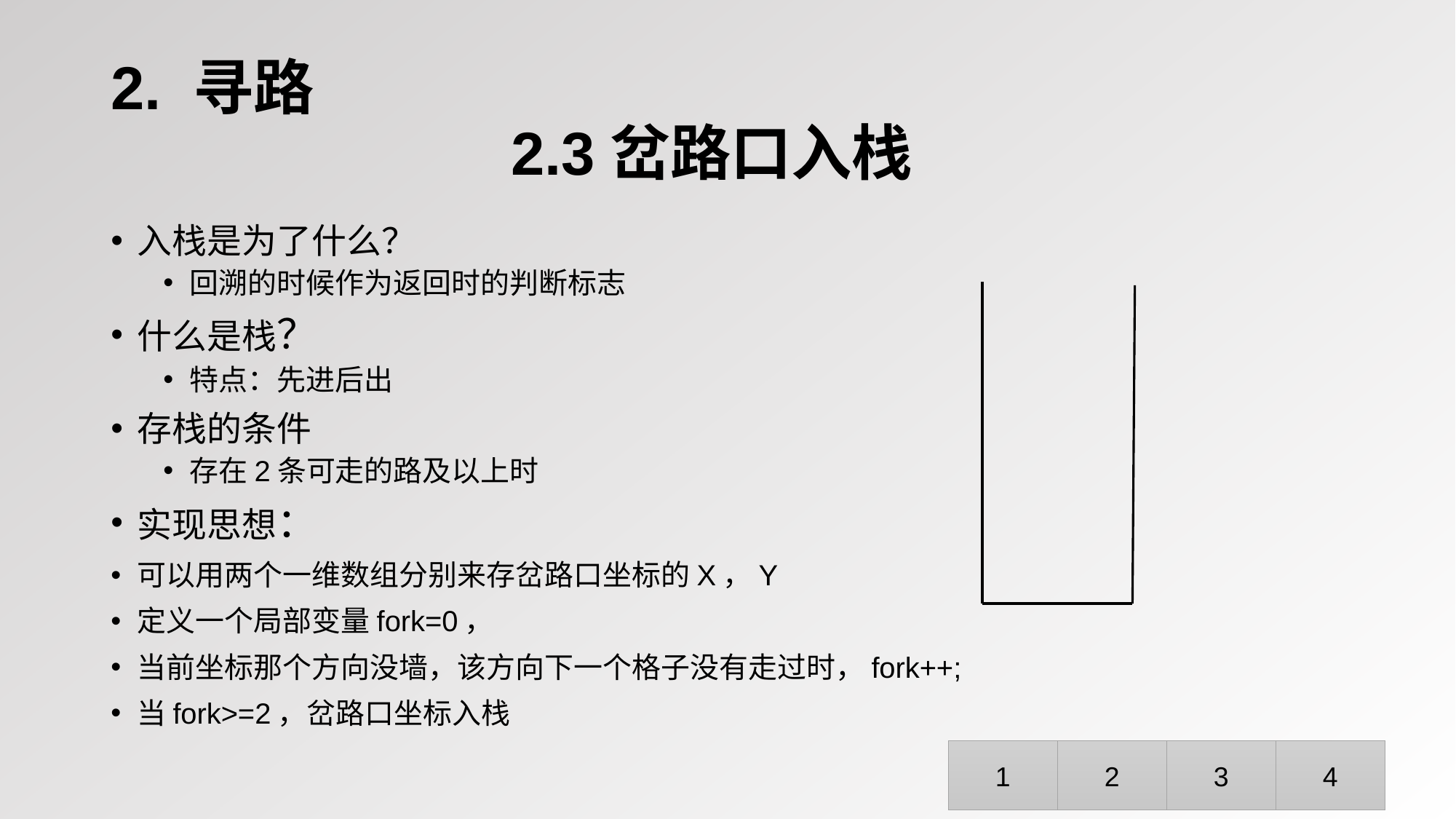

# 2. 寻路 2.3岔路口入栈
入栈是为了什么？
回溯的时候作为返回时的判断标志
什么是栈？
特点：先进后出
存栈的条件
存在2条可走的路及以上时
实现思想：
可以用两个一维数组分别来存岔路口坐标的X，Y
定义一个局部变量fork=0，
当前坐标那个方向没墙，该方向下一个格子没有走过时，fork++;
当fork>=2，岔路口坐标入栈

4
3
1
2